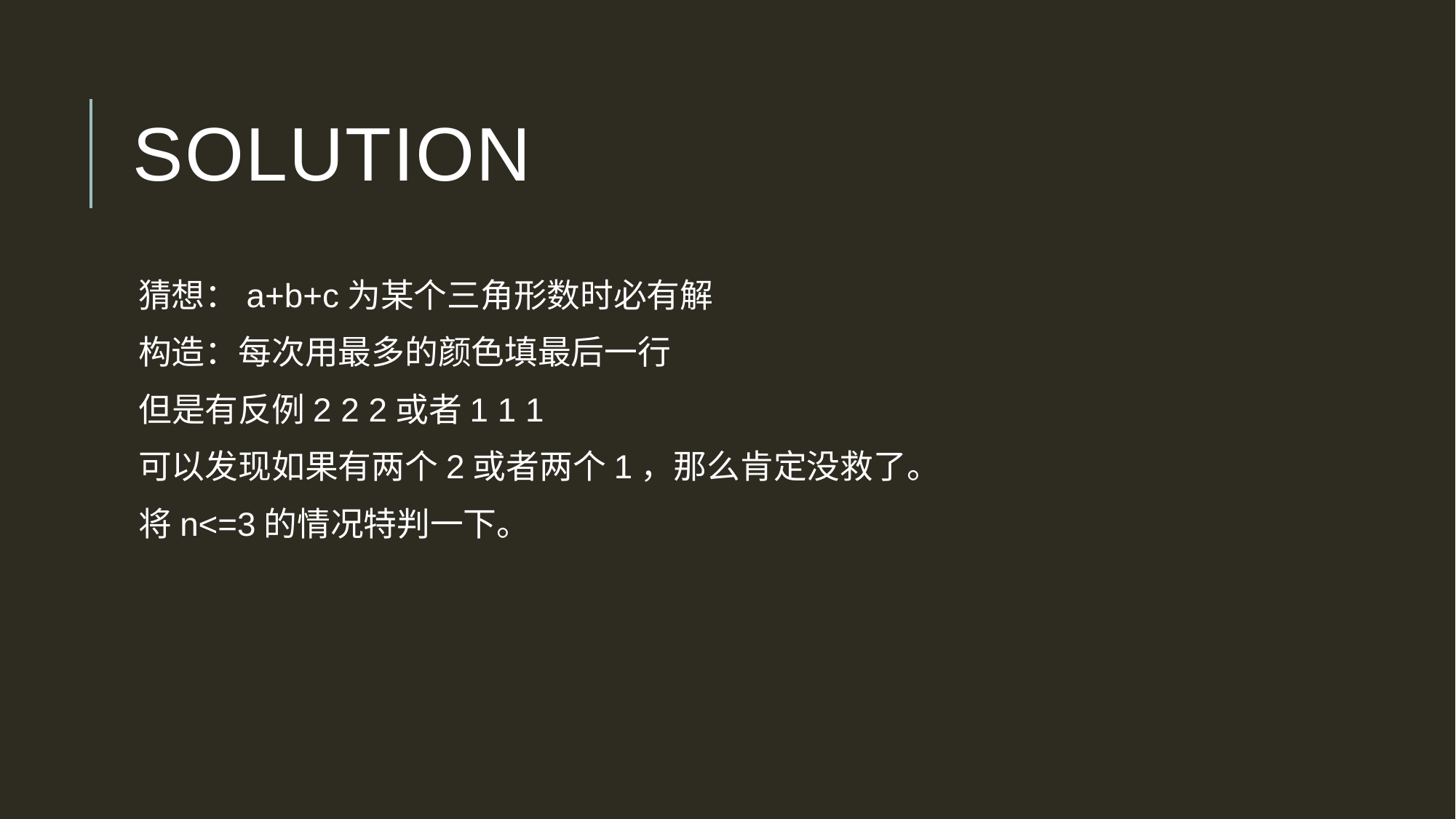

# Solution
猜想：a+b+c为某个三角形数时必有解
构造：每次用最多的颜色填最后一行
但是有反例2 2 2或者1 1 1
可以发现如果有两个2或者两个1，那么肯定没救了。
将n<=3的情况特判一下。